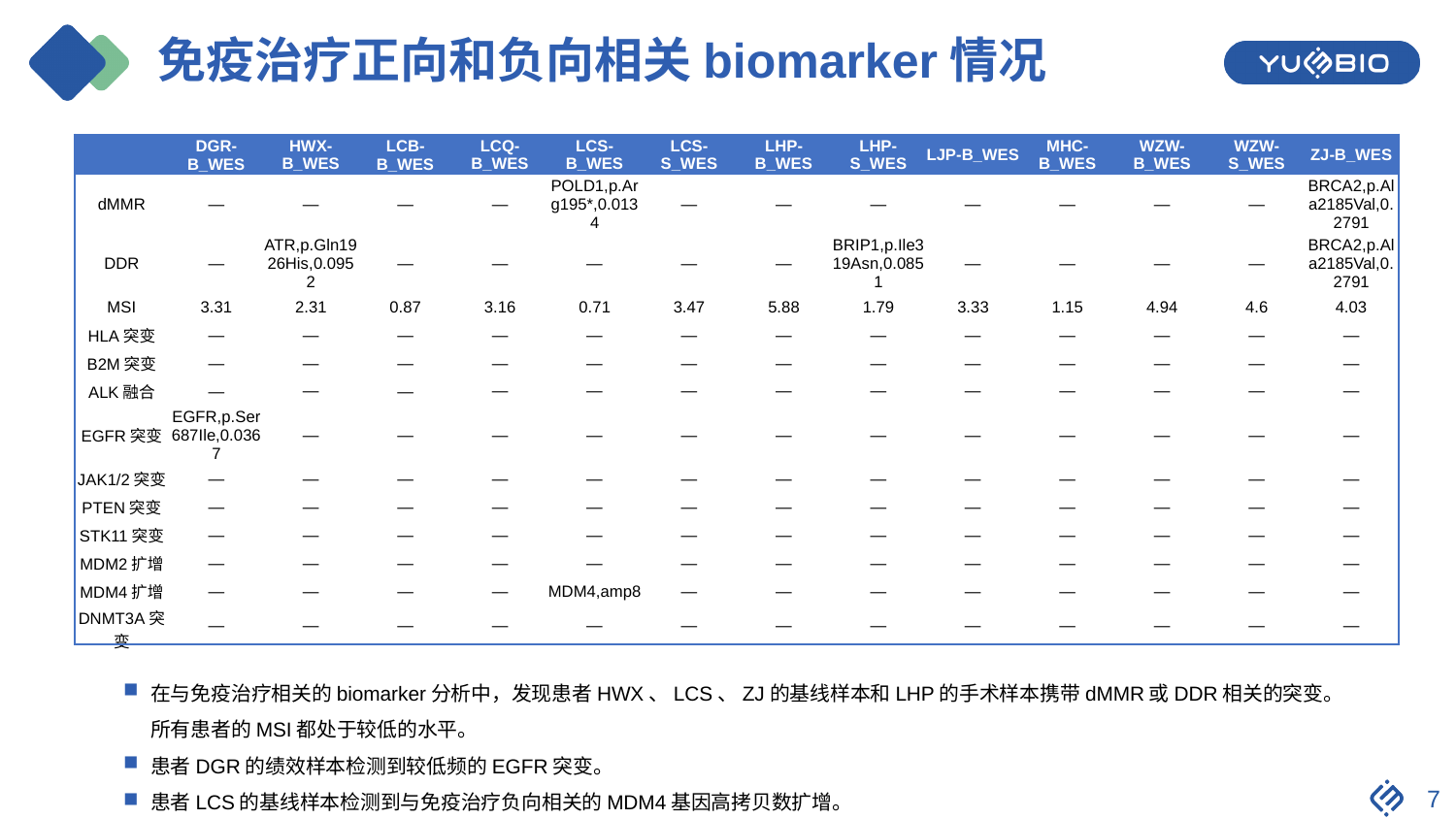

# 免疫治疗正向和负向相关biomarker情况
|  | DGR-B\_WES | HWX-B\_WES | LCB-B\_WES | LCQ-B\_WES | LCS-B\_WES | LCS-S\_WES | LHP-B\_WES | LHP-S\_WES | LJP-B\_WES | MHC-B\_WES | WZW-B\_WES | WZW-S\_WES | ZJ-B\_WES |
| --- | --- | --- | --- | --- | --- | --- | --- | --- | --- | --- | --- | --- | --- |
| dMMR | — | — | — | — | POLD1,p.Arg195\*,0.0134 | — | — | — | — | — | — | — | BRCA2,p.Ala2185Val,0.2791 |
| DDR | — | ATR,p.Gln1926His,0.0952 | — | — | — | — | — | BRIP1,p.Ile319Asn,0.0851 | — | — | — | — | BRCA2,p.Ala2185Val,0.2791 |
| MSI | 3.31 | 2.31 | 0.87 | 3.16 | 0.71 | 3.47 | 5.88 | 1.79 | 3.33 | 1.15 | 4.94 | 4.6 | 4.03 |
| HLA突变 | — | — | — | — | — | — | — | — | — | — | — | — | — |
| B2M突变 | — | — | — | — | — | — | — | — | — | — | — | — | — |
| ALK融合 | — | — | — | — | — | — | — | — | — | — | — | — | — |
| EGFR突变 | EGFR,p.Ser687Ile,0.0367 | — | — | — | — | — | — | — | — | — | — | — | — |
| JAK1/2突变 | — | — | — | — | — | — | — | — | — | — | — | — | — |
| PTEN突变 | — | — | — | — | — | — | — | — | — | — | — | — | — |
| STK11突变 | — | — | — | — | — | — | — | — | — | — | — | — | — |
| MDM2扩增 | — | — | — | — | — | — | — | — | — | — | — | — | — |
| MDM4扩增 | — | — | — | — | MDM4,amp8 | — | — | — | — | — | — | — | — |
| DNMT3A突变 | — | — | — | — | — | — | — | — | — | — | — | — | — |
在与免疫治疗相关的biomarker分析中，发现患者HWX、LCS、ZJ的基线样本和LHP的手术样本携带dMMR或DDR相关的突变。所有患者的MSI都处于较低的水平。
患者DGR的绩效样本检测到较低频的EGFR突变。
患者LCS的基线样本检测到与免疫治疗负向相关的MDM4基因高拷贝数扩增。